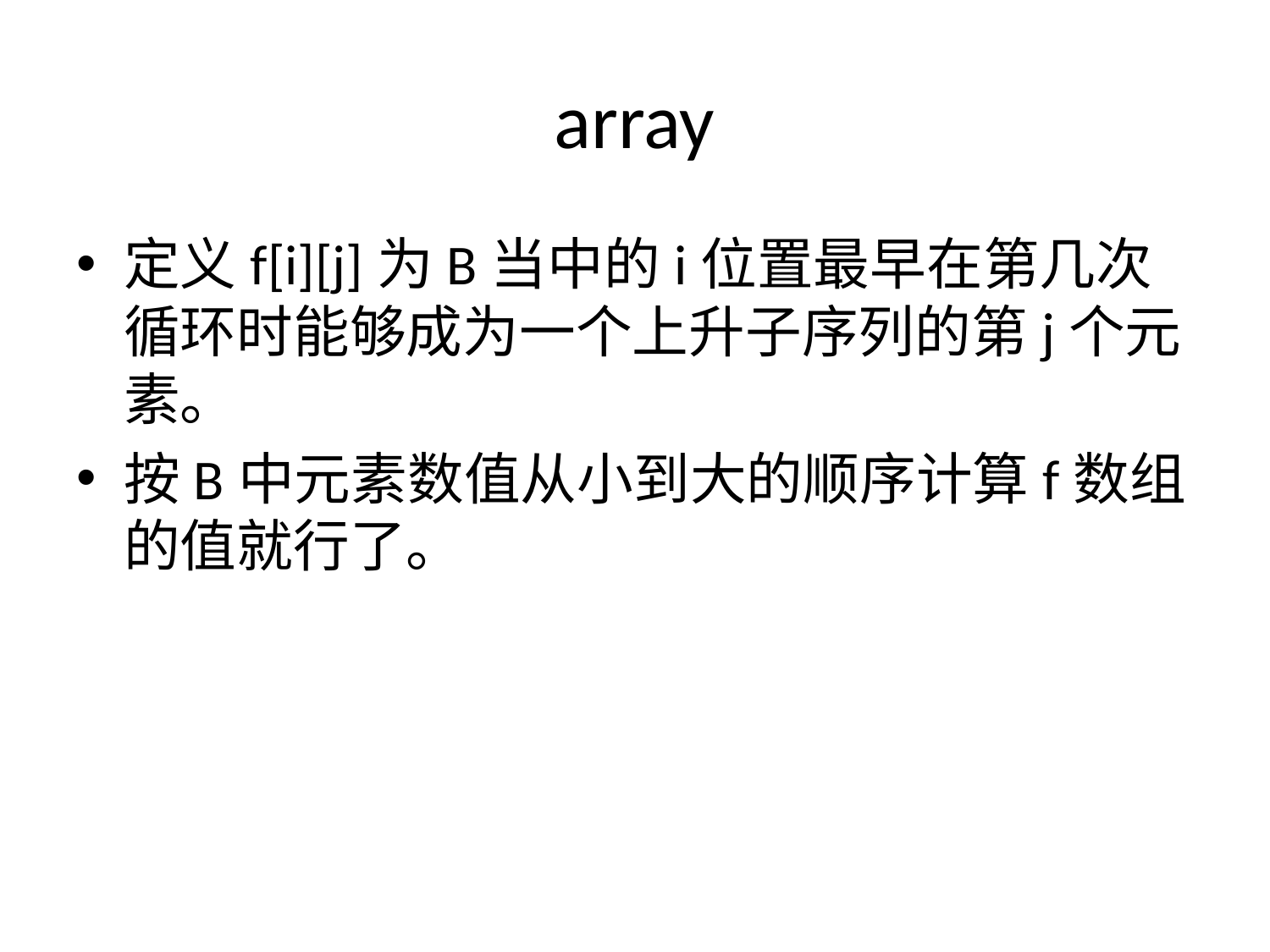

# array
定义f[i][j]为B当中的i位置最早在第几次循环时能够成为一个上升子序列的第j个元素。
按B中元素数值从小到大的顺序计算f数组的值就行了。